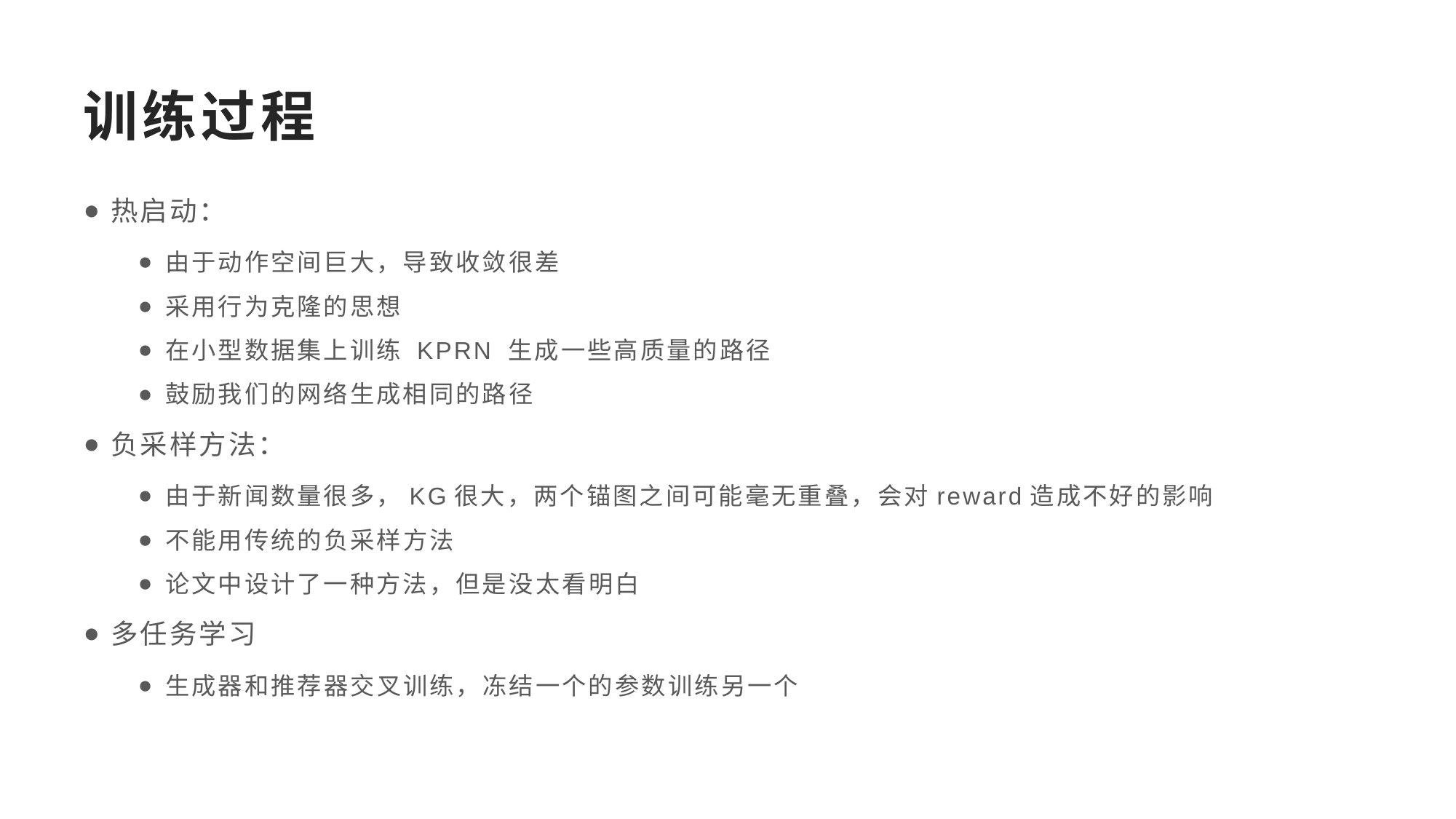

# 训练过程
热启动：
由于动作空间巨大，导致收敛很差
采用行为克隆的思想
在小型数据集上训练 KPRN 生成一些高质量的路径
鼓励我们的网络生成相同的路径
负采样方法：
由于新闻数量很多，KG很大，两个锚图之间可能毫无重叠，会对reward造成不好的影响
不能用传统的负采样方法
论文中设计了一种方法，但是没太看明白
多任务学习
生成器和推荐器交叉训练，冻结一个的参数训练另一个